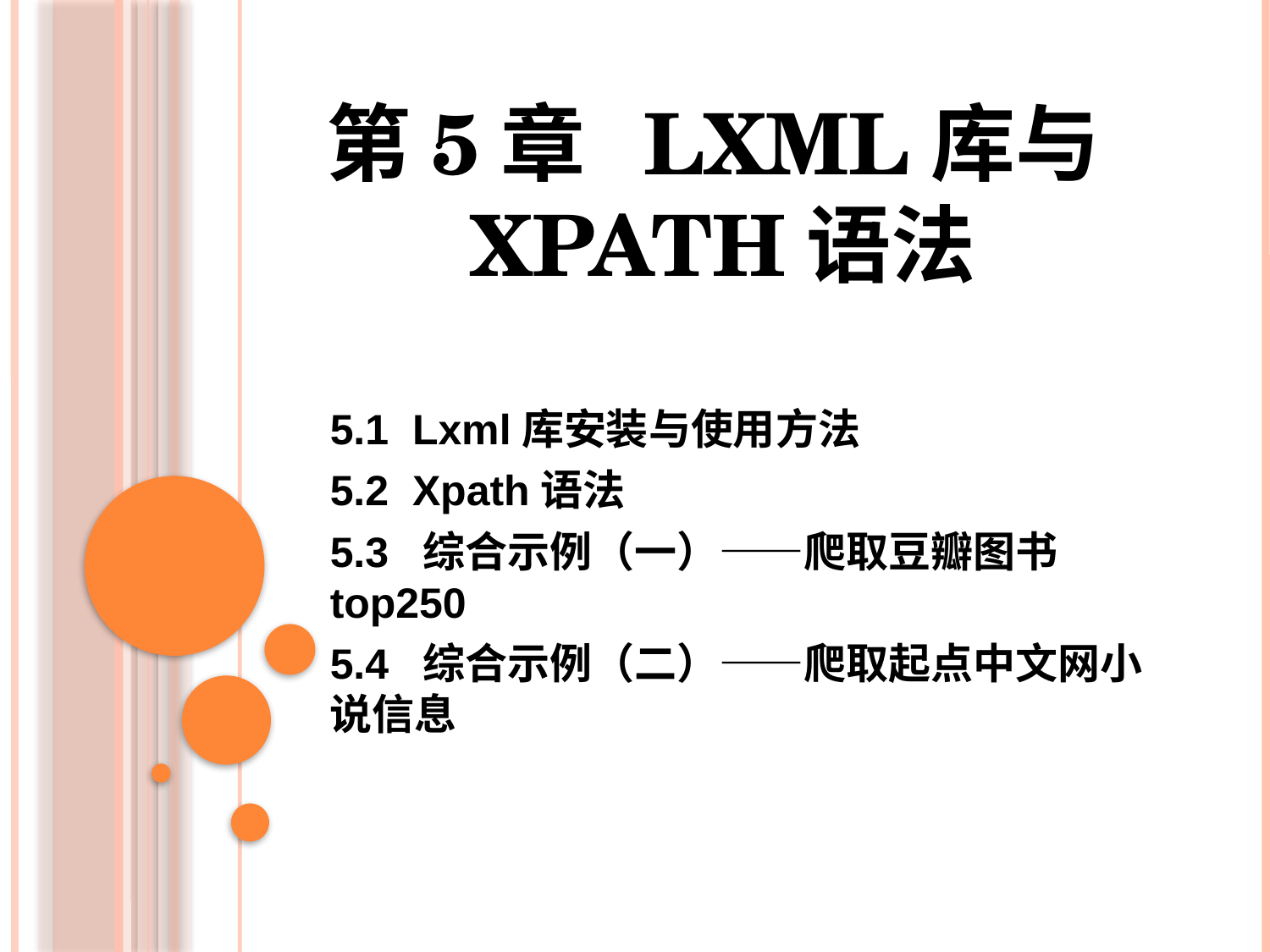

# 第5章  Lxml库与Xpath语法
5.1  Lxml库安装与使用方法
5.2  Xpath语法
5.3  综合示例（一）——爬取豆瓣图书top250
5.4  综合示例（二）——爬取起点中文网小说信息